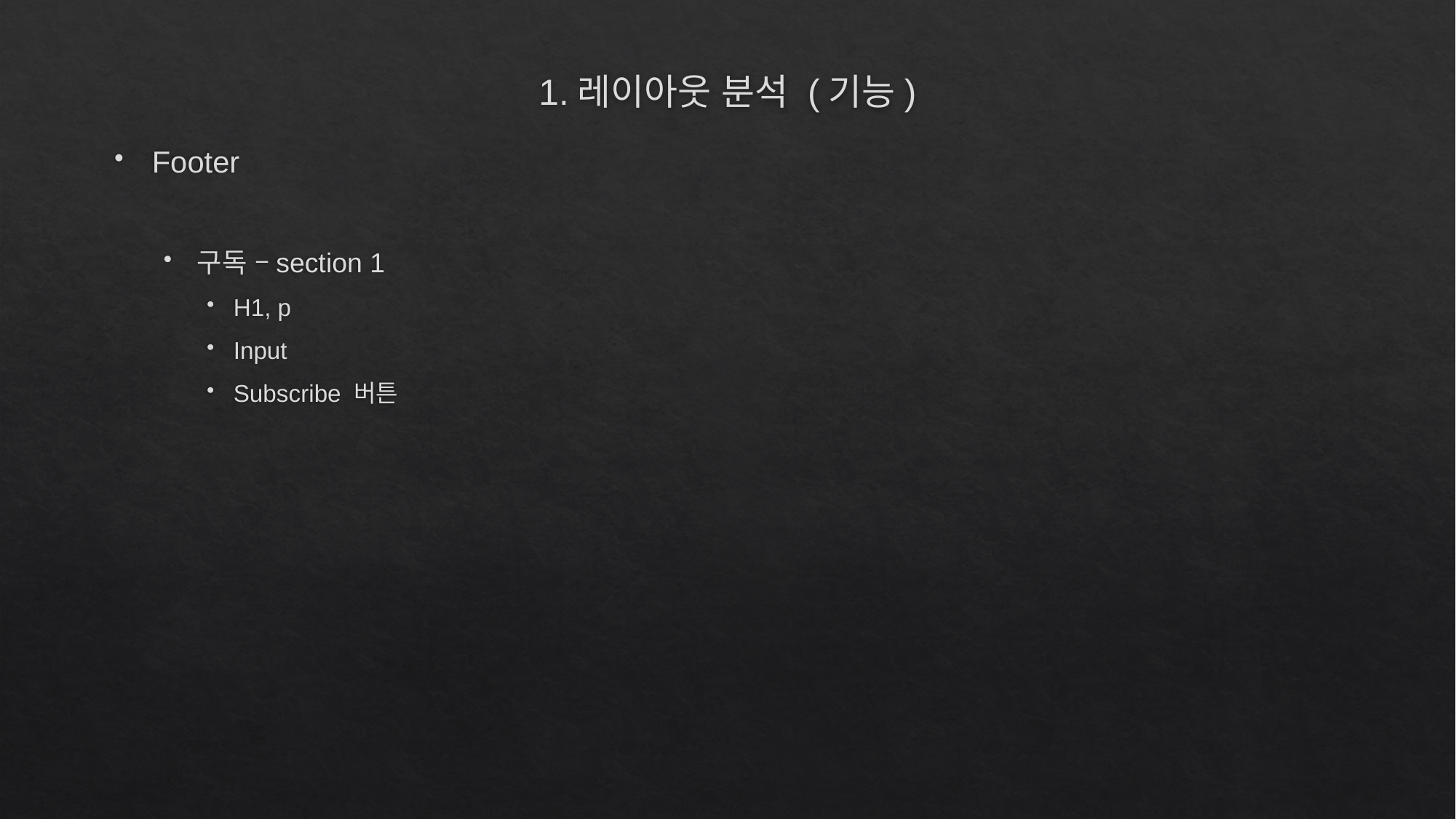

# 1.레이아웃 분석 (기능)
Footer

구독 –section 1
H1, p
Input
Subscribe 버튼